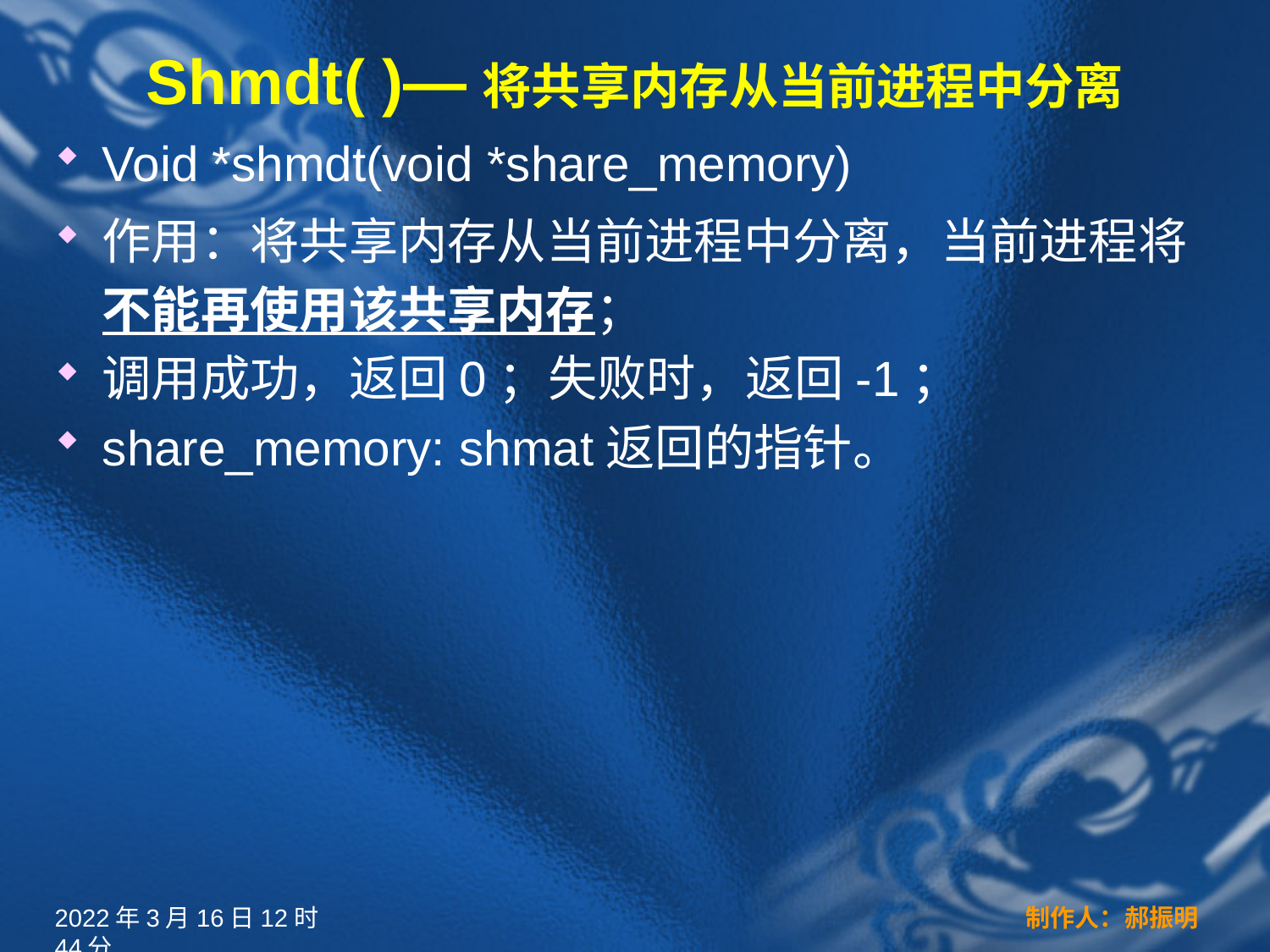

# Shmdt( )—将共享内存从当前进程中分离
Void *shmdt(void *share_memory)
作用：将共享内存从当前进程中分离，当前进程将不能再使用该共享内存；
调用成功，返回0；失败时，返回-1；
share_memory: shmat返回的指针。

2022年3月16日12时44分
制作人：郝振明